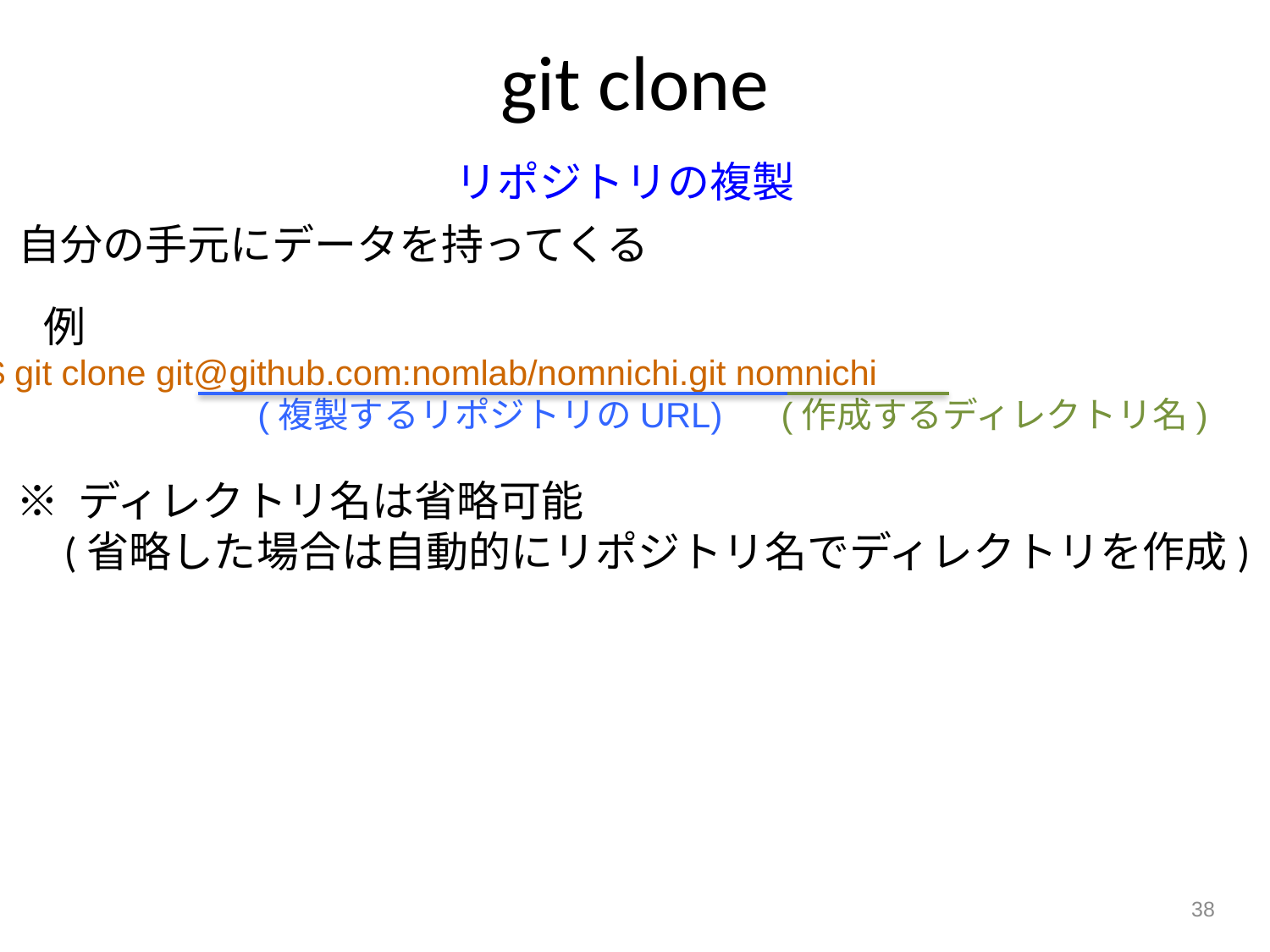

# git clone
リポジトリの複製
自分の手元にデータを持ってくる
例
$ git clone git@github.com:nomlab/nomnichi.git nomnichi
                            (複製するリポジトリのURL)      (作成するディレクトリ名)
※ ディレクトリ名は省略可能
     (省略した場合は自動的にリポジトリ名でディレクトリを作成)
38